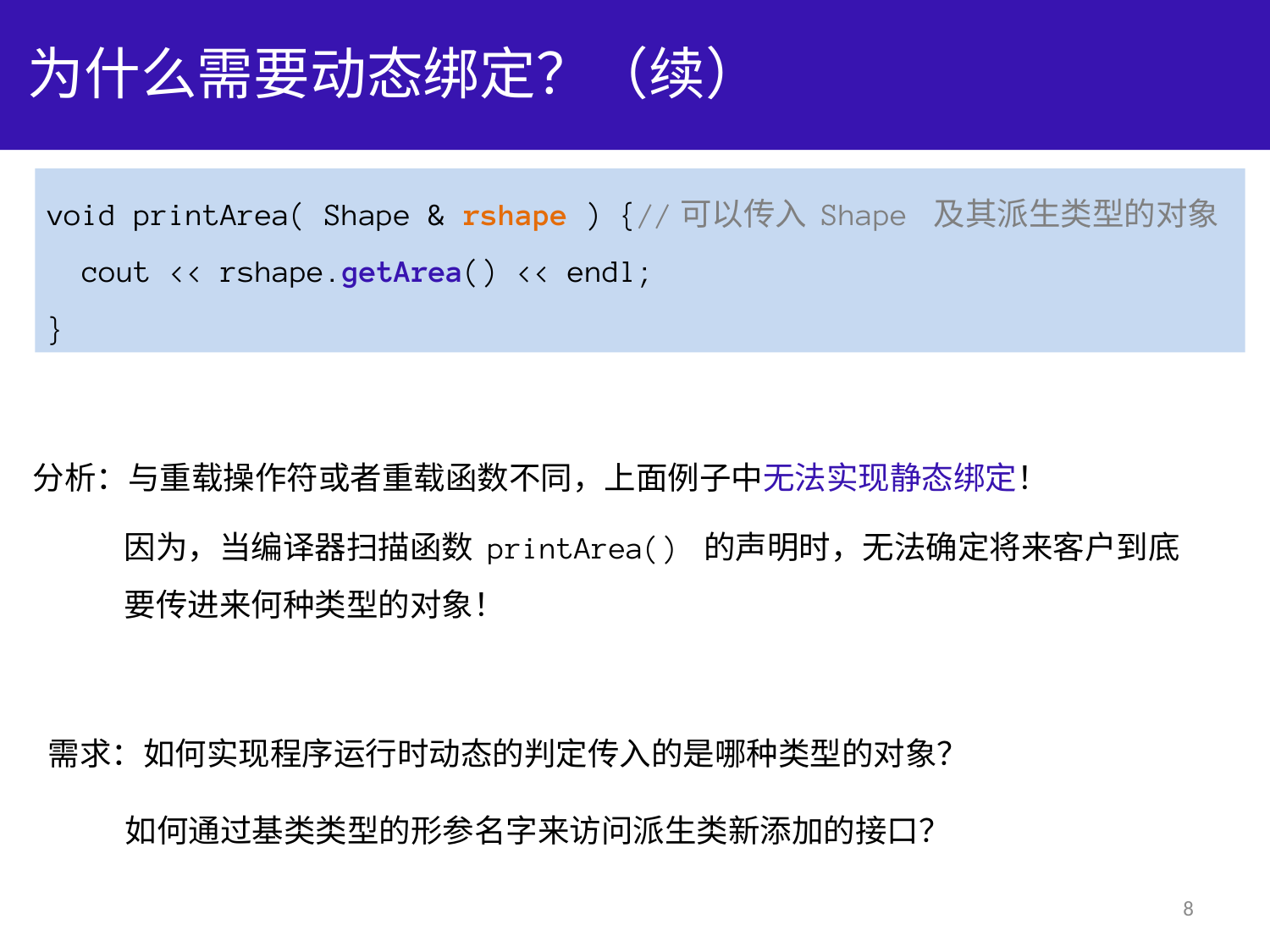

# 为什么需要动态绑定？（续）
void printArea( Shape & rshape ) {//可以传入 Shape 及其派生类型的对象
  cout << rshape.getArea() << endl;
}
分析：与重载操作符或者重载函数不同，上面例子中无法实现静态绑定！
因为，当编译器扫描函数 printArea() 的声明时，无法确定将来客户到底
要传进来何种类型的对象！
需求：如何实现程序运行时动态的判定传入的是哪种类型的对象？
如何通过基类类型的形参名字来访问派生类新添加的接口？
8